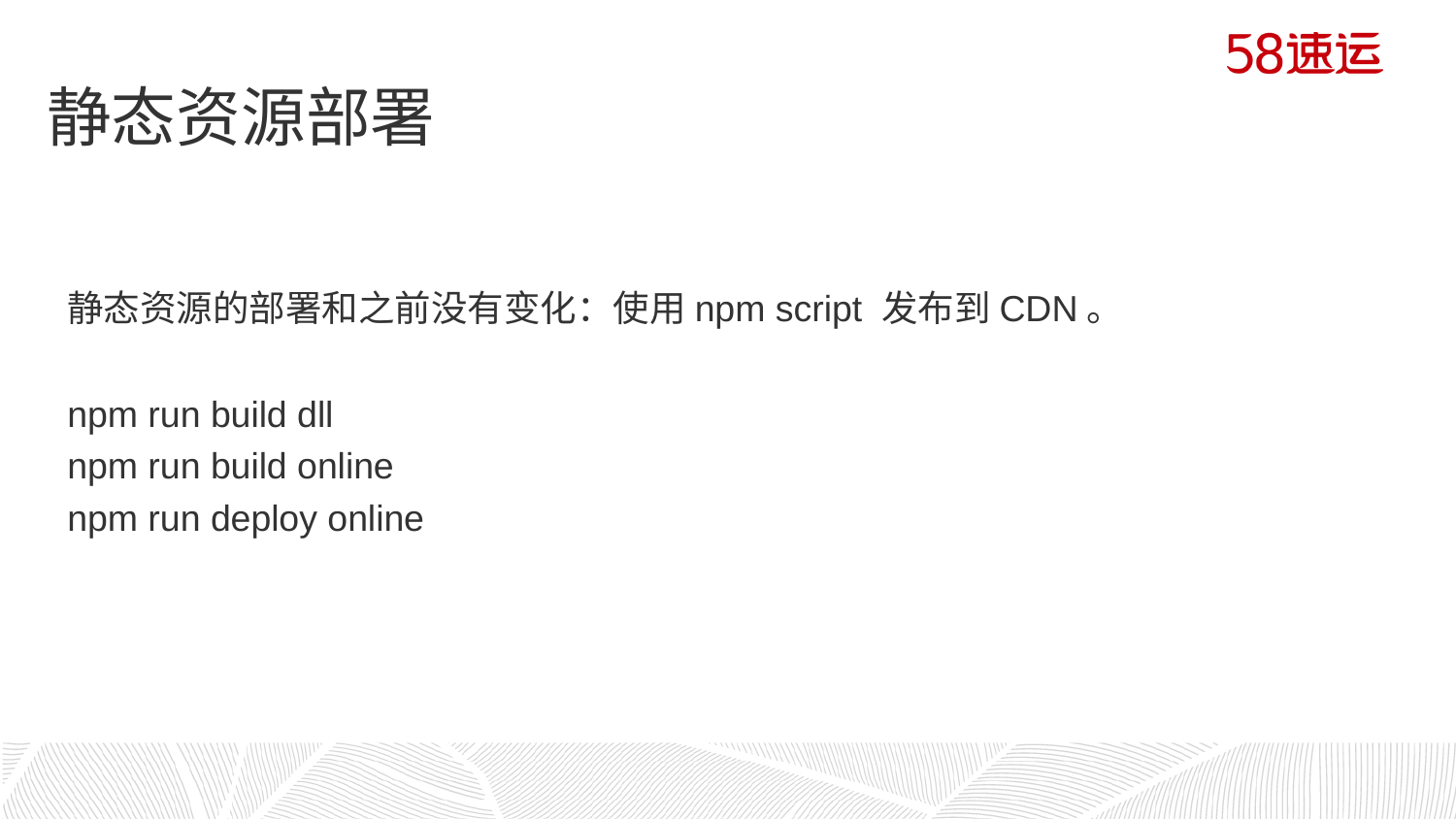

静态资源部署
静态资源的部署和之前没有变化：使用npm script 发布到CDN。

npm run build dll
npm run build online
npm run deploy online